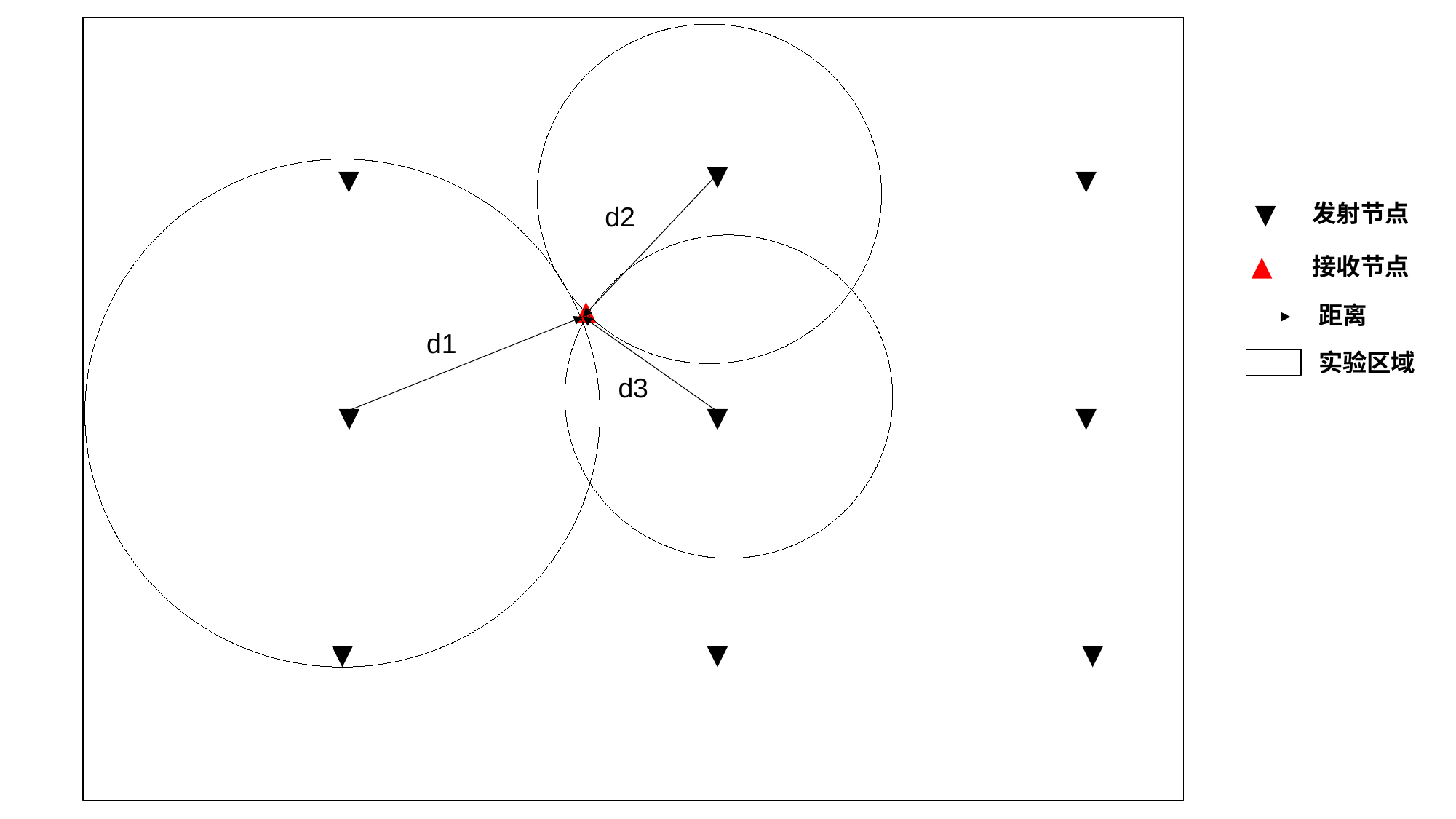

▼
▼
▼

▼
发射节点
d2

▲
接收节点
▲
距离
d1
实验区域

d3
▼
▼
▼
▼
▼
▼